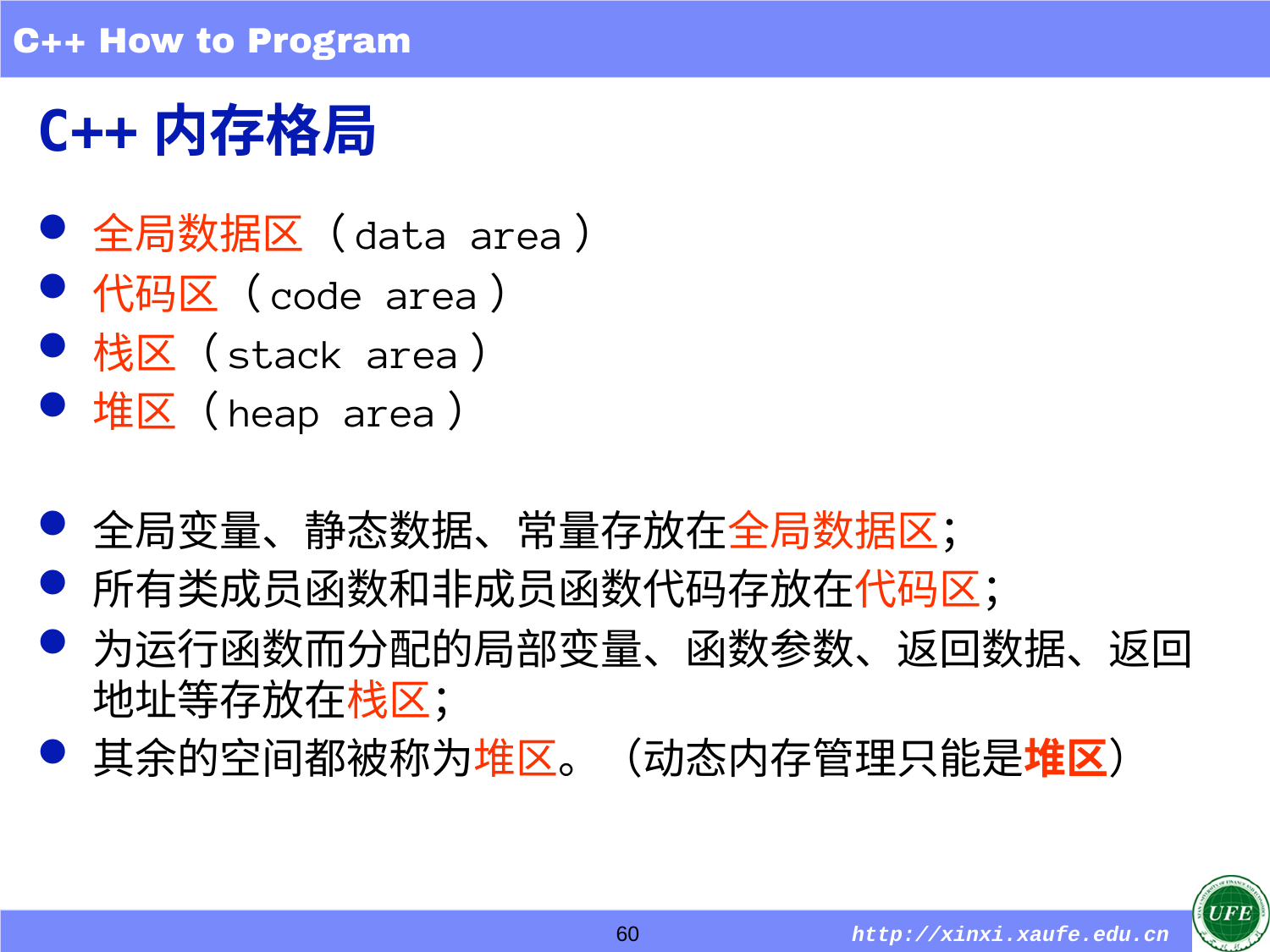

# C++内存格局
全局数据区（data area）
代码区（code area）
栈区（stack area）
堆区（heap area）

全局变量、静态数据、常量存放在全局数据区；
所有类成员函数和非成员函数代码存放在代码区；
为运行函数而分配的局部变量、函数参数、返回数据、返回地址等存放在栈区；
其余的空间都被称为堆区。（动态内存管理只能是堆区）
60